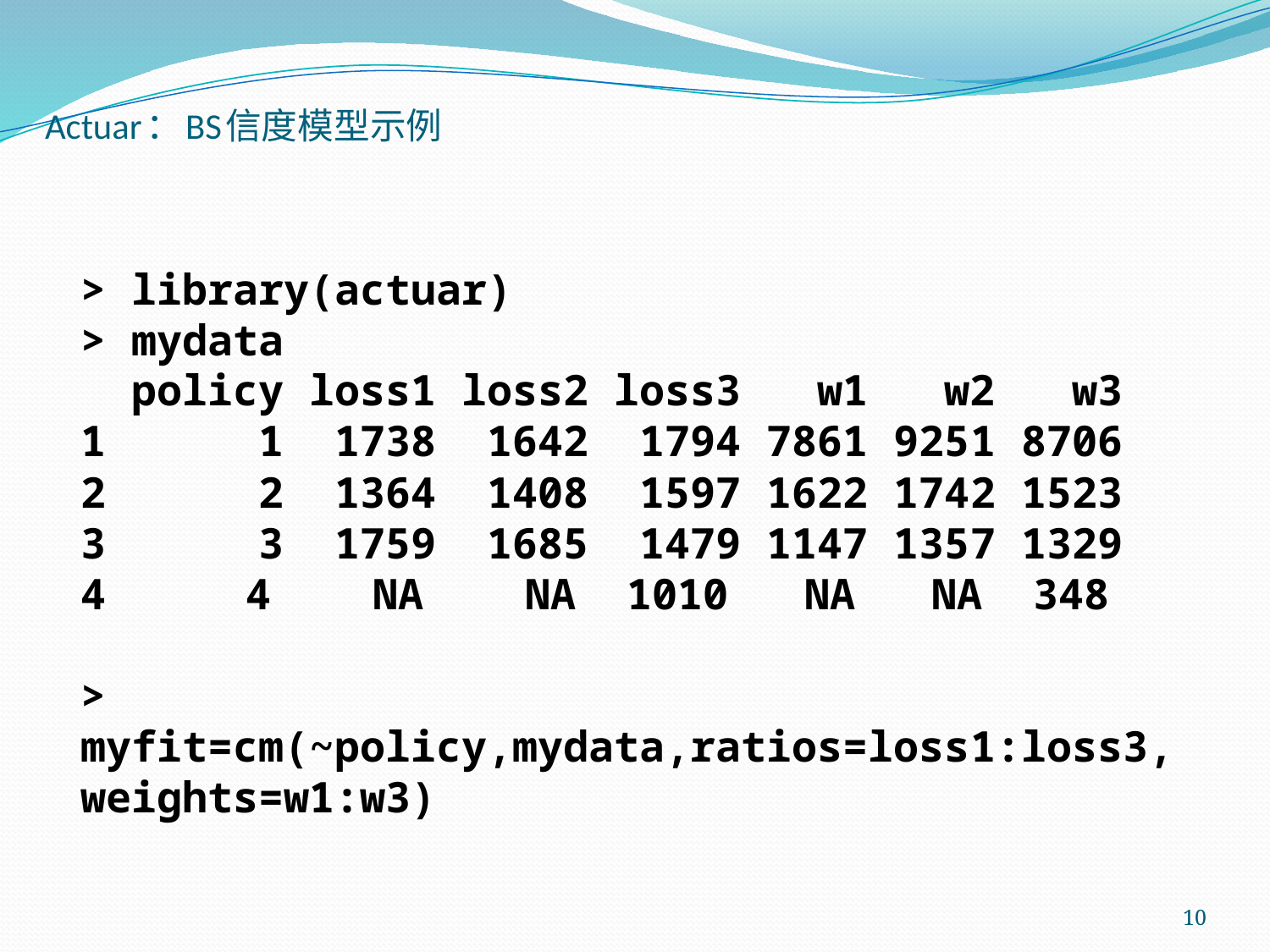

# Actuar：BS信度模型示例
> library(actuar)
> mydata
  policy loss1 loss2 loss3   w1   w2   w3
1      1  1738  1642  1794 7861 9251 8706
2      2  1364  1408  1597 1622 1742 1523
3      3  1759  1685  1479 1147 1357 1329
    4    NA    NA  1010   NA   NA  348

> myfit=cm(~policy,mydata,ratios=loss1:loss3,
weights=w1:w3)

10